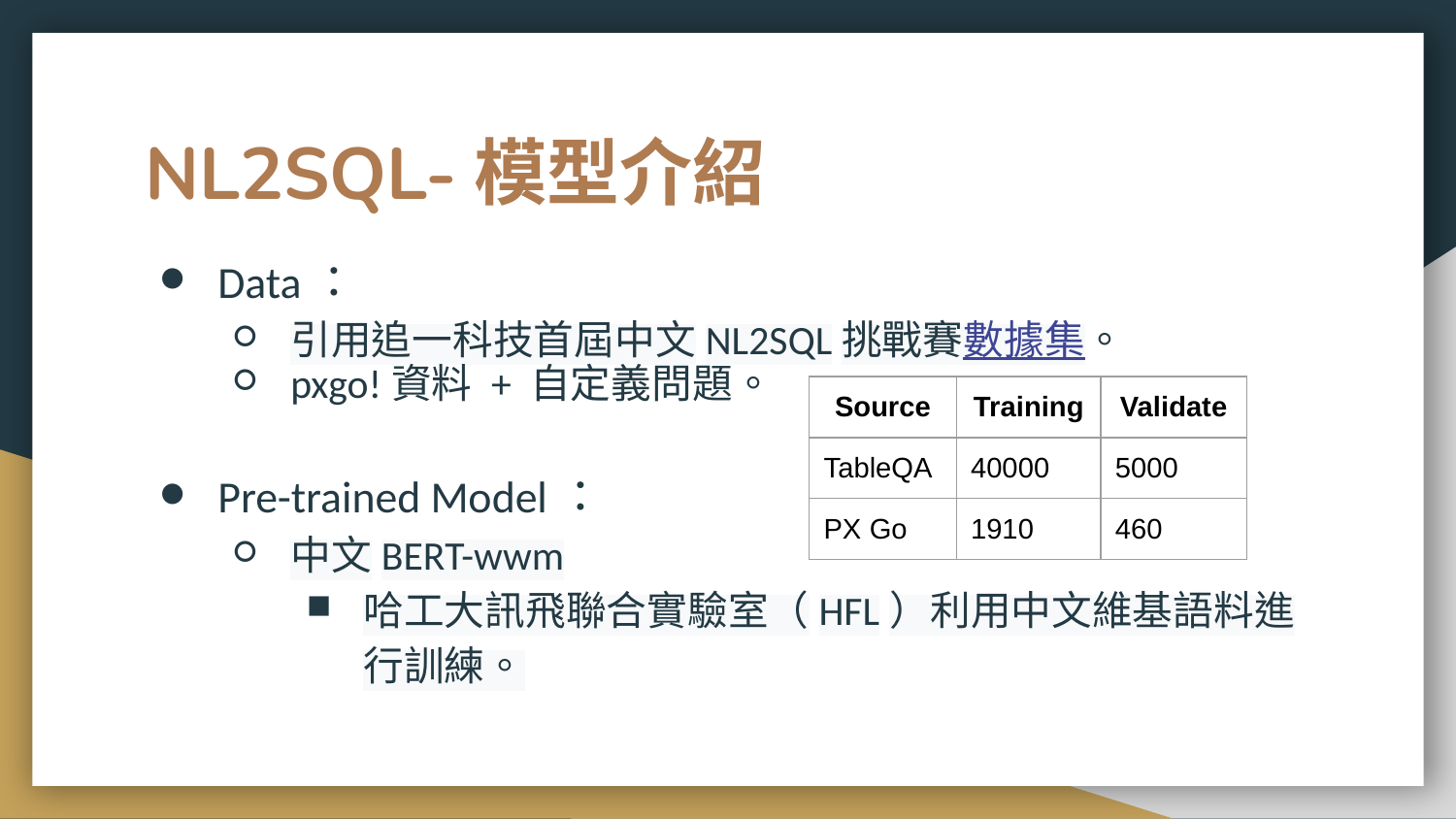

# NL2SQL-模型介紹
Data：
引用追一科技首屆中文NL2SQL挑戰賽數據集。
pxgo!資料 + 自定義問題。

Pre-trained Model：
中文BERT-wwm
哈工大訊飛聯合實驗室（HFL）利用中文維基語料進行訓練。

| Source | Training | Validate |
| --- | --- | --- |
| TableQA | 40000 | 5000 |
| PX Go | 1910 | 460 |